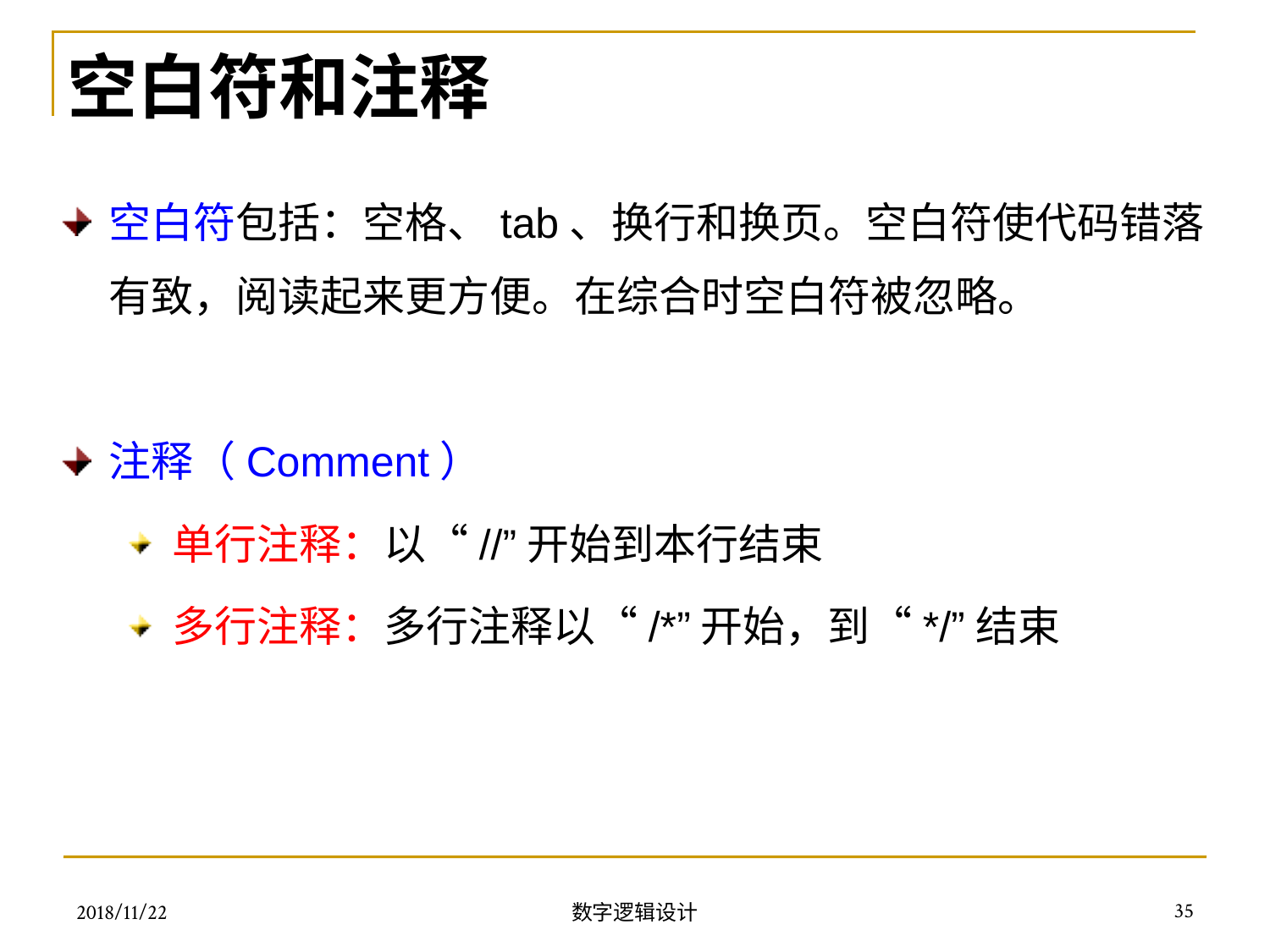

空白符和注释
空白符包括：空格、tab、换行和换页。空白符使代码错落有致，阅读起来更方便。在综合时空白符被忽略。

注释（Comment）
单行注释：以“//”开始到本行结束
多行注释：多行注释以“/*”开始，到“*/”结束

2018/11/22
35
数字逻辑设计